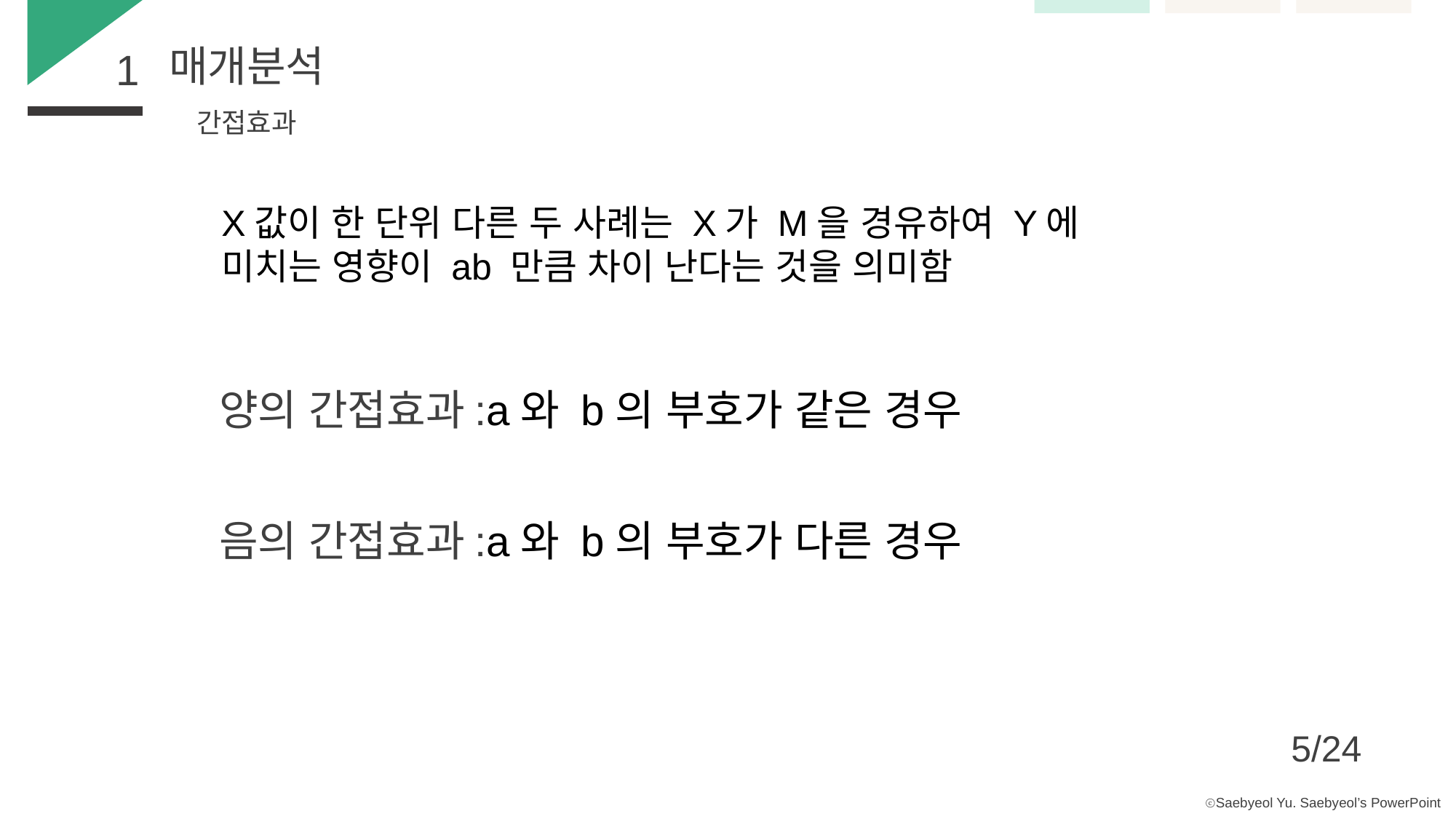

매개분석
1
간접효과
X값이 한 단위 다른 두 사례는 X가 M을 경유하여 Y에 미치는 영향이 ab 만큼 차이 난다는 것을 의미함
양의 간접효과:a와 b의 부호가 같은 경우
음의 간접효과:a와 b의 부호가 다른 경우
5/24